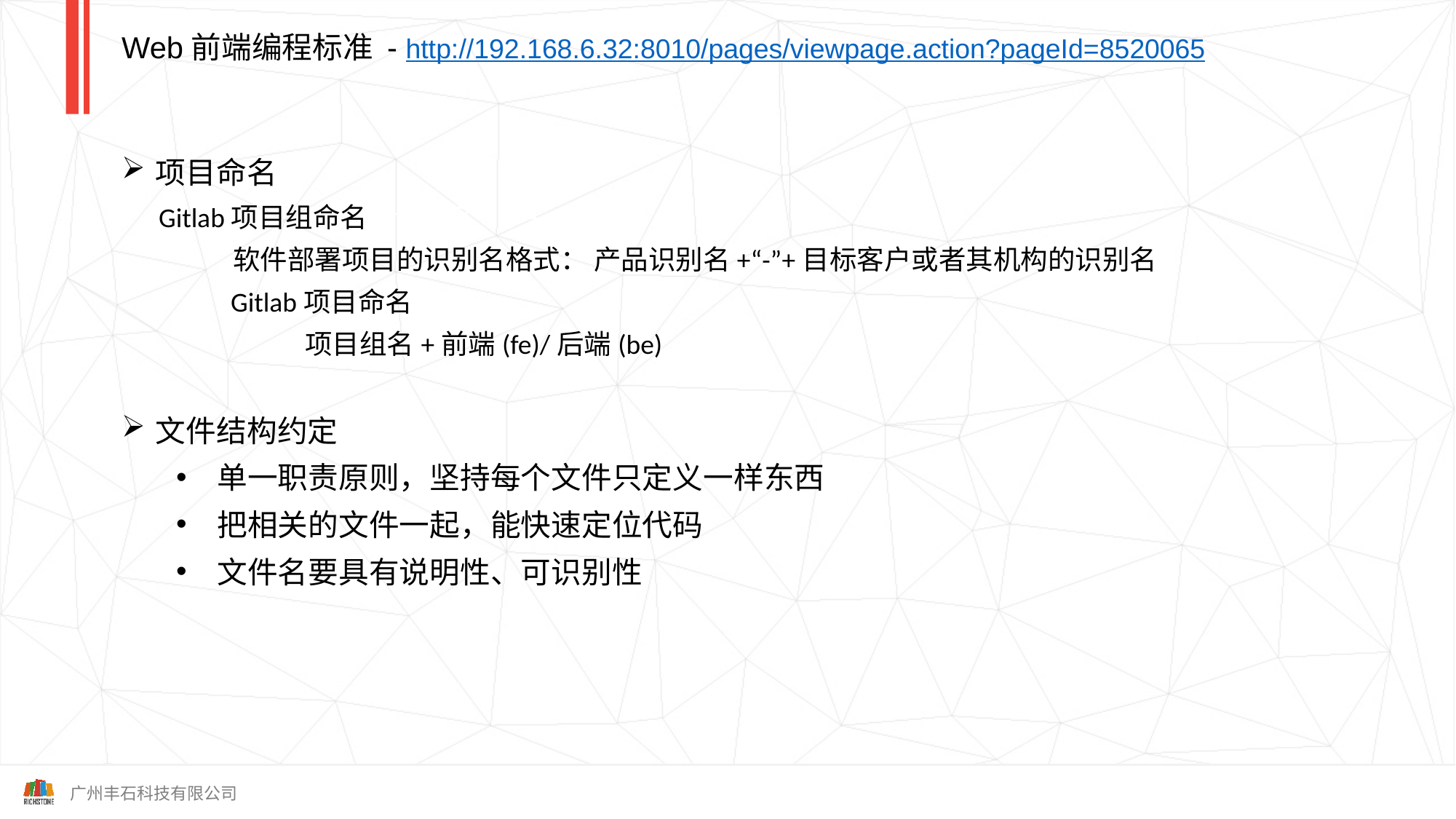

Web前端编程标准 - http://192.168.6.32:8010/pages/viewpage.action?pageId=8520065

项目命名
      Gitlab项目组命名品识别名+“-”+core
                 软件部署项目的识别名格式： 产品识别名+“-”+目标客户或者其机构的识别名
	Gitlab项目命名
	           项目组名+前端(fe)/后端(be)

文件结构约定
单一职责原则，坚持每个文件只定义一样东西
把相关的文件一起，能快速定位代码
文件名要具有说明性、可识别性